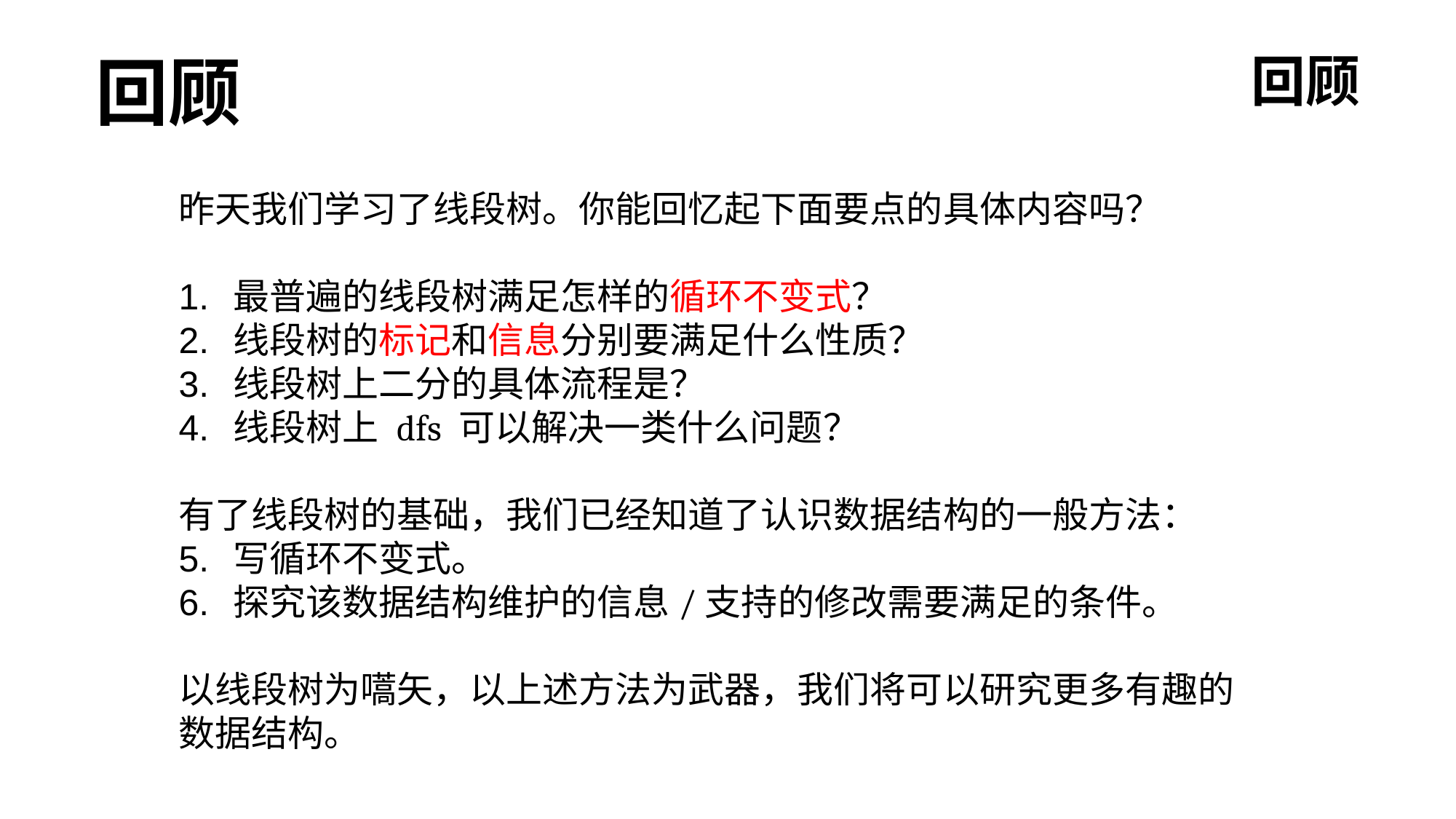

回顾
回顾
昨天我们学习了线段树。你能回忆起下面要点的具体内容吗？

最普遍的线段树满足怎样的循环不变式？
线段树的标记和信息分别要满足什么性质？
线段树上二分的具体流程是？
线段树上 dfs 可以解决一类什么问题？

有了线段树的基础，我们已经知道了认识数据结构的一般方法：
写循环不变式。
探究该数据结构维护的信息/支持的修改需要满足的条件。

以线段树为嚆矢，以上述方法为武器，我们将可以研究更多有趣的数据结构。